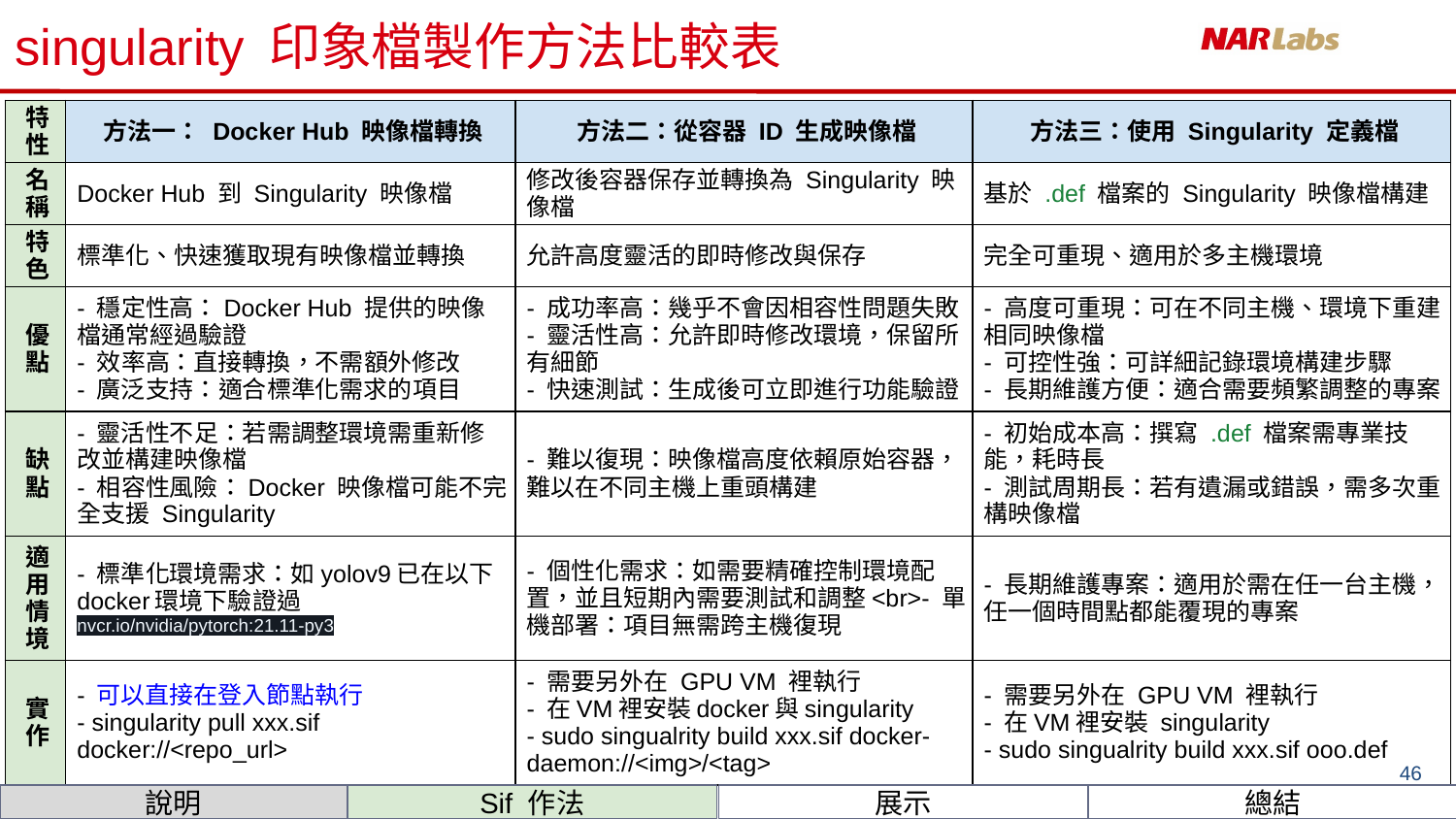

# singularity 印象檔製作方法比較表
| 特性 | 方法一： Docker Hub 映像檔轉換 | 方法二：從容器 ID 生成映像檔 | 方法三：使用 Singularity 定義檔 |
| --- | --- | --- | --- |
| 名稱 | Docker Hub 到 Singularity 映像檔 | 修改後容器保存並轉換為 Singularity 映像檔 | 基於 .def 檔案的 Singularity 映像檔構建 |
| 特色 | 標準化、快速獲取現有映像檔並轉換 | 允許高度靈活的即時修改與保存 | 完全可重現、適用於多主機環境 |
| 優點 | - 穩定性高：Docker Hub 提供的映像檔通常經過驗證 - 效率高：直接轉換，不需額外修改 - 廣泛支持：適合標準化需求的項目 | - 成功率高：幾乎不會因相容性問題失敗 - 靈活性高：允許即時修改環境，保留所有細節 - 快速測試：生成後可立即進行功能驗證 | - 高度可重現：可在不同主機、環境下重建相同映像檔 - 可控性強：可詳細記錄環境構建步驟 - 長期維護方便：適合需要頻繁調整的專案 |
| 缺點 | - 靈活性不足：若需調整環境需重新修改並構建映像檔 - 相容性風險：Docker 映像檔可能不完全支援 Singularity | - 難以復現：映像檔高度依賴原始容器，難以在不同主機上重頭構建 | - 初始成本高：撰寫 .def 檔案需專業技能，耗時長 - 測試周期長：若有遺漏或錯誤，需多次重構映像檔 |
| 適用情境 | - 標準化環境需求：如yolov9已在以下docker環境下驗證過 nvcr.io/nvidia/pytorch:21.11-py3 | - 個性化需求：如需要精確控制環境配置，並且短期內需要測試和調整<br>- 單機部署：項目無需跨主機復現 | - 長期維護專案：適用於需在任一台主機，任一個時間點都能覆現的專案 |
| 實作 | - 可以直接在登入節點執行 - singularity pull xxx.sif docker://<repo\_url> | - 需要另外在 GPU VM 裡執行 - 在VM裡安裝docker與singularity - sudo singualrity build xxx.sif docker-daemon://<img>/<tag> | - 需要另外在 GPU VM 裡執行 - 在VM裡安裝 singularity - sudo singualrity build xxx.sif ooo.def |
46
展示
總結
說明
Sif 作法